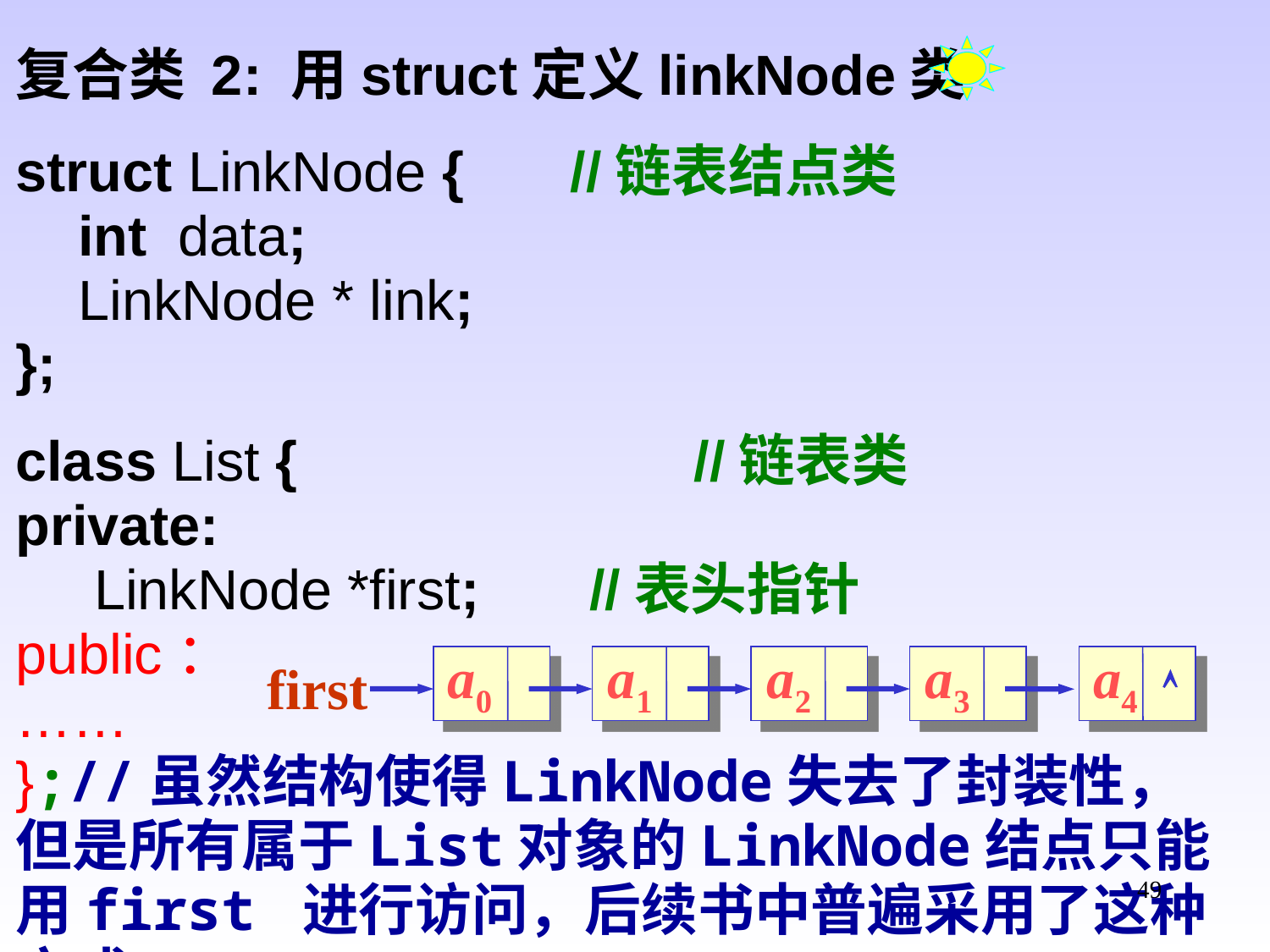

复合类 2: 用struct定义linkNode类

struct LinkNode {	   //链表结点类
    int  data;
    LinkNode * link;
};

class List {	                   //链表类
private:
     LinkNode *first;       //表头指针
public：
……
};//虽然结构使得LinkNode失去了封装性，但是所有属于List对象的LinkNode结点只能用first 进行访问，后续书中普遍采用了这种方式

a0
a1
a2
a3
a4
first

∧

49